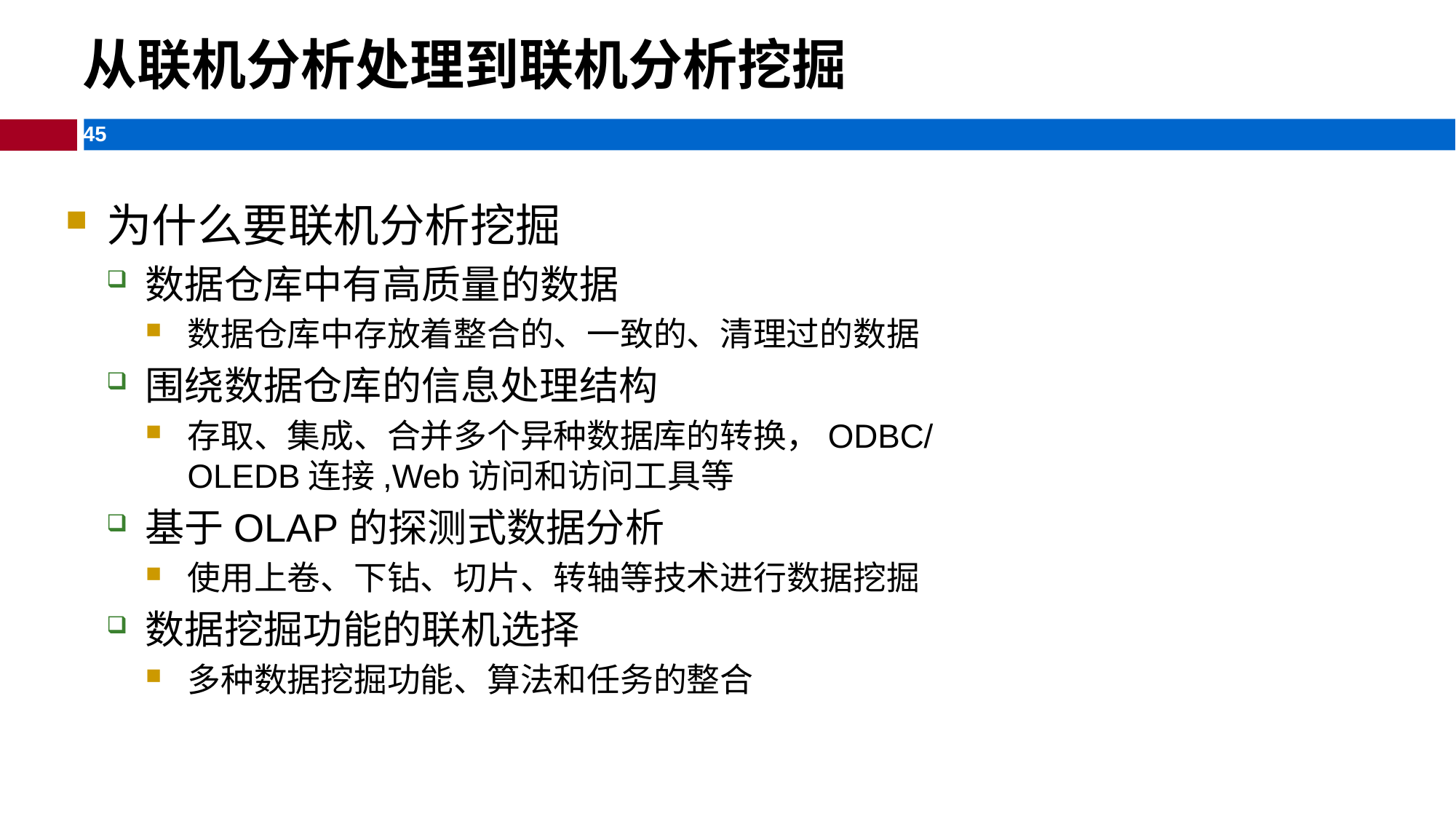

从联机分析处理到联机分析挖掘
为什么要联机分析挖掘
数据仓库中有高质量的数据
数据仓库中存放着整合的、一致的、清理过的数据
围绕数据仓库的信息处理结构
存取、集成、合并多个异种数据库的转换，ODBC/OLEDB连接,Web访问和访问工具等
基于OLAP的探测式数据分析
使用上卷、下钻、切片、转轴等技术进行数据挖掘
数据挖掘功能的联机选择
多种数据挖掘功能、算法和任务的整合